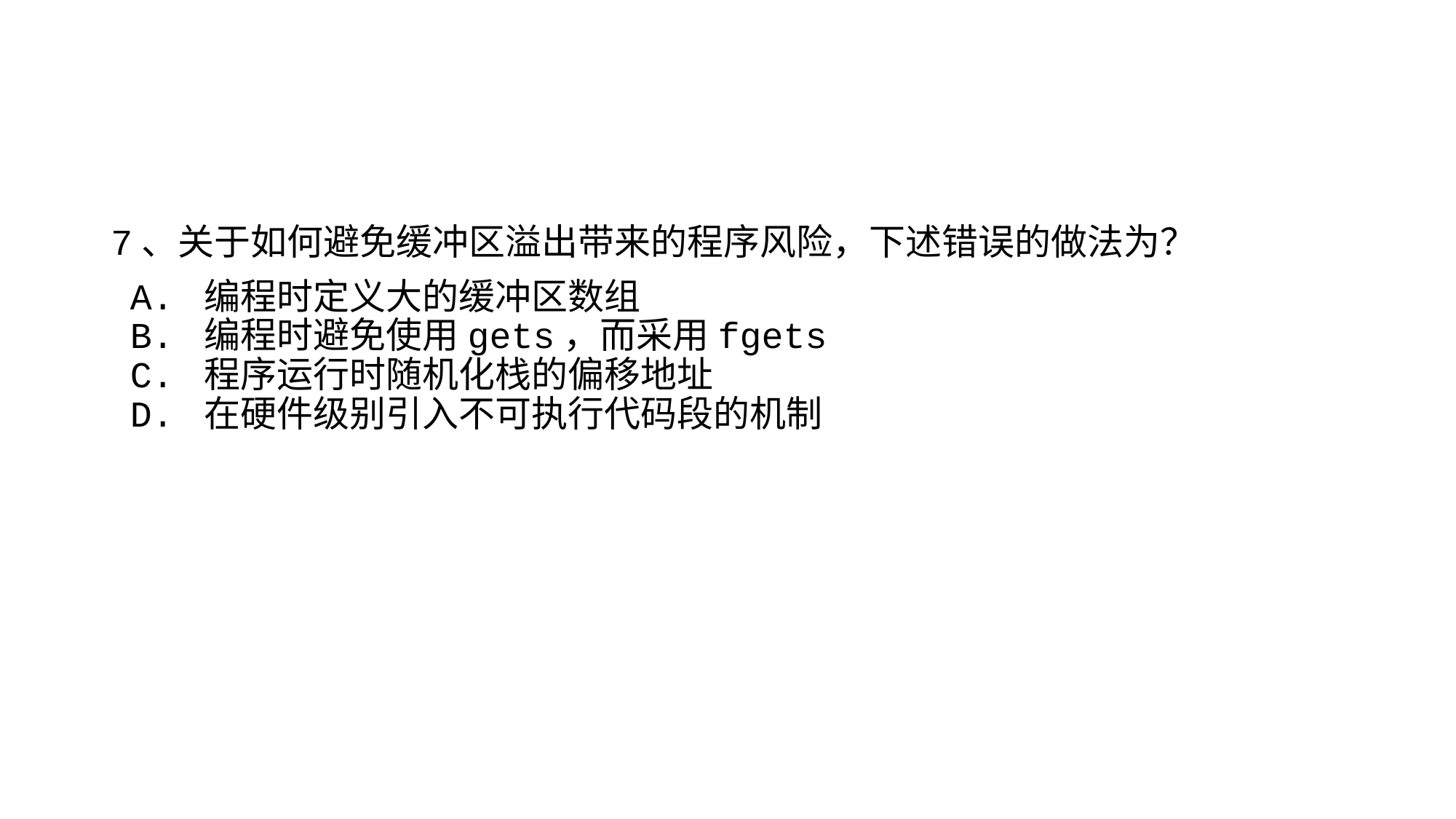

#
7、关于如何避免缓冲区溢出带来的程序风险，下述错误的做法为？
A. 编程时定义大的缓冲区数组
B. 编程时避免使用gets，而采用fgets
C. 程序运行时随机化栈的偏移地址
D. 在硬件级别引入不可执行代码段的机制